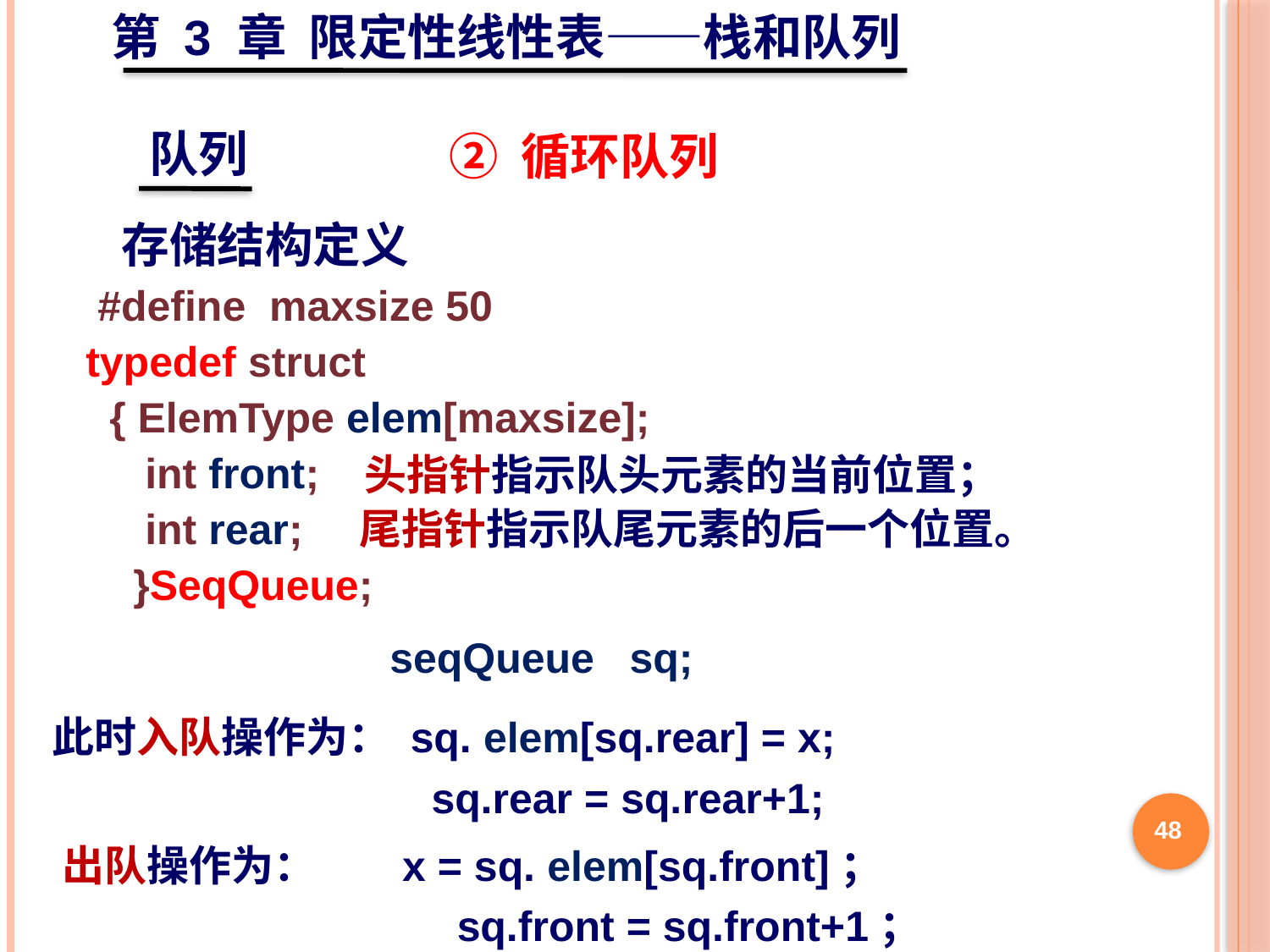

第 3 章  限定性线性表——栈和队列
队列
② 循环队列
# 存储结构定义
   #define  maxsize 50
  typedef struct
    { ElemType elem[maxsize];
       int front;
       int rear;
      }SeqQueue;
头指针指示队头元素的当前位置；
尾指针指示队尾元素的后一个位置。
seqQueue   sq;
此时入队操作为： sq. elem[sq.rear] = x;
                                sq.rear = sq.rear+1;
48
 出队操作为：        x = sq. elem[sq.front]；
                                   sq.front = sq.front+1；